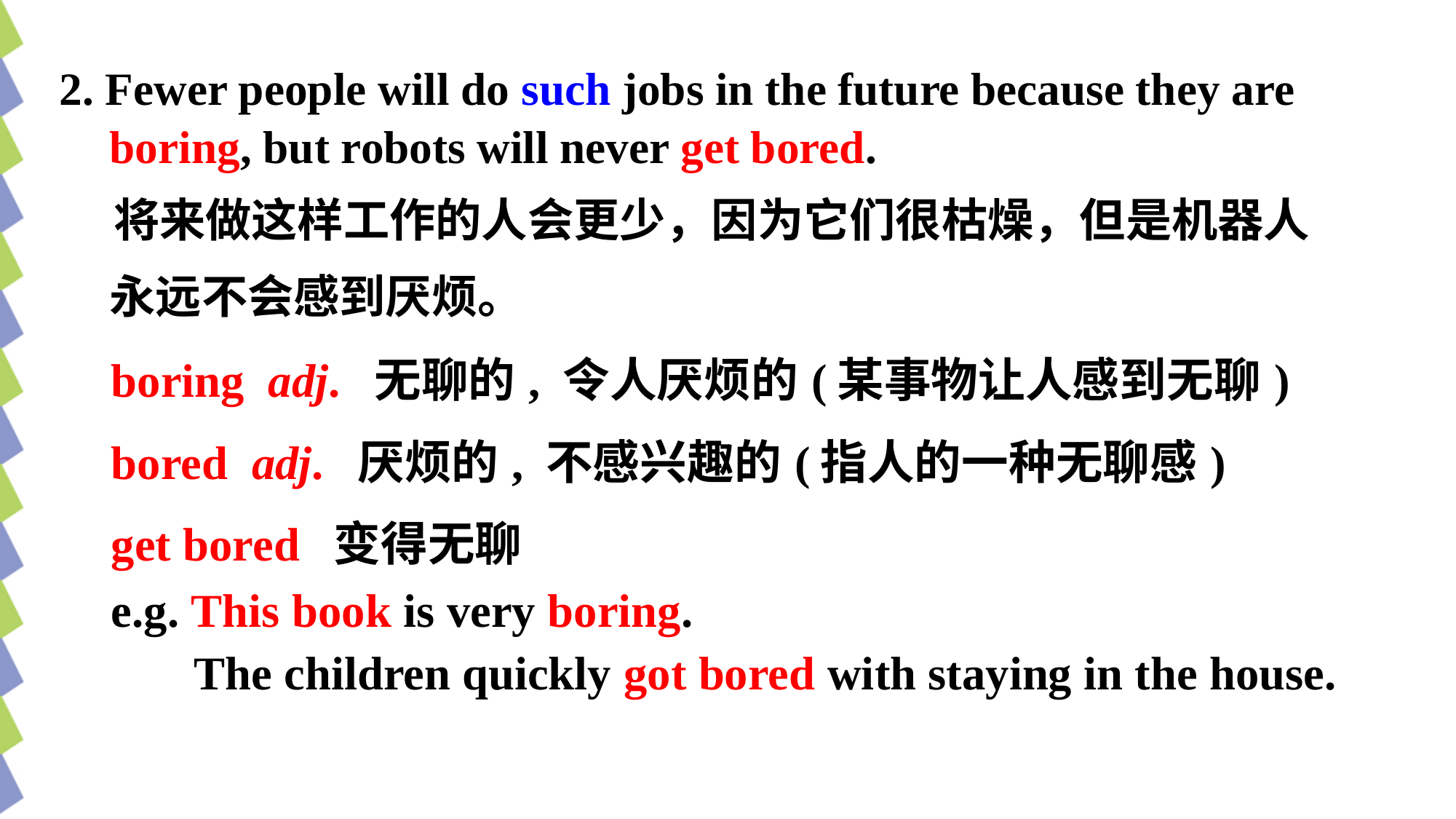

2. Fewer people will do such jobs in the future because they are boring, but robots will never get bored.
    将来做这样工作的人会更少，因为它们很枯燥，但是机器人永远不会感到厌烦。
boring  adj.  无聊的, 令人厌烦的(某事物让人感到无聊)
bored  adj.  厌烦的, 不感兴趣的(指人的一种无聊感)
get bored  变得无聊
e.g. This book is very boring.
       The children quickly got bored with staying in the house.